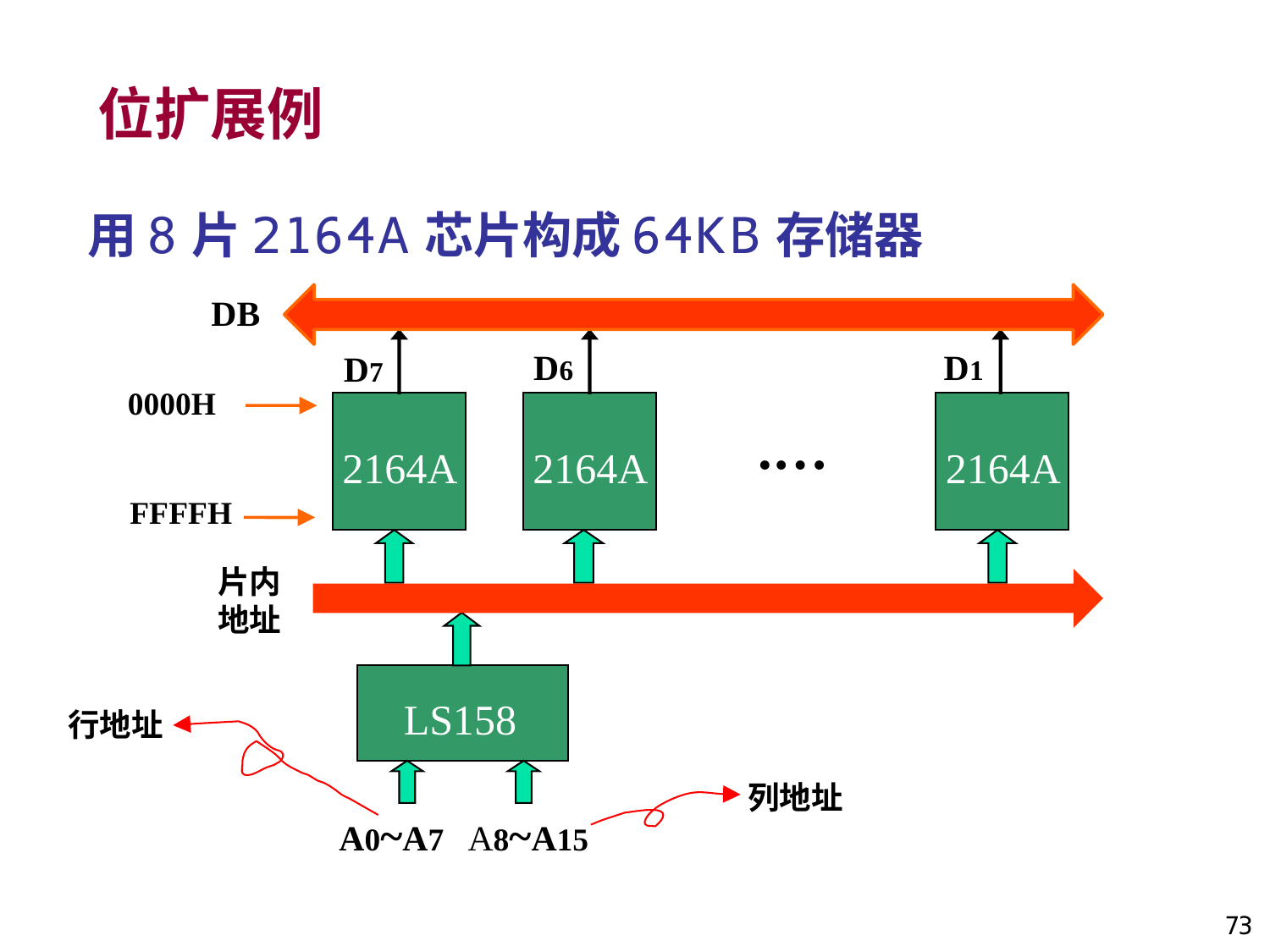

# 位扩展例
用8片2164A芯片构成64KB存储器
DB

D6
D1
D7
0000H

.…
2164A
2164A
2164A
FFFFH

片内地址

LS158
行地址

列地址

A0~A7
A8~A15
73